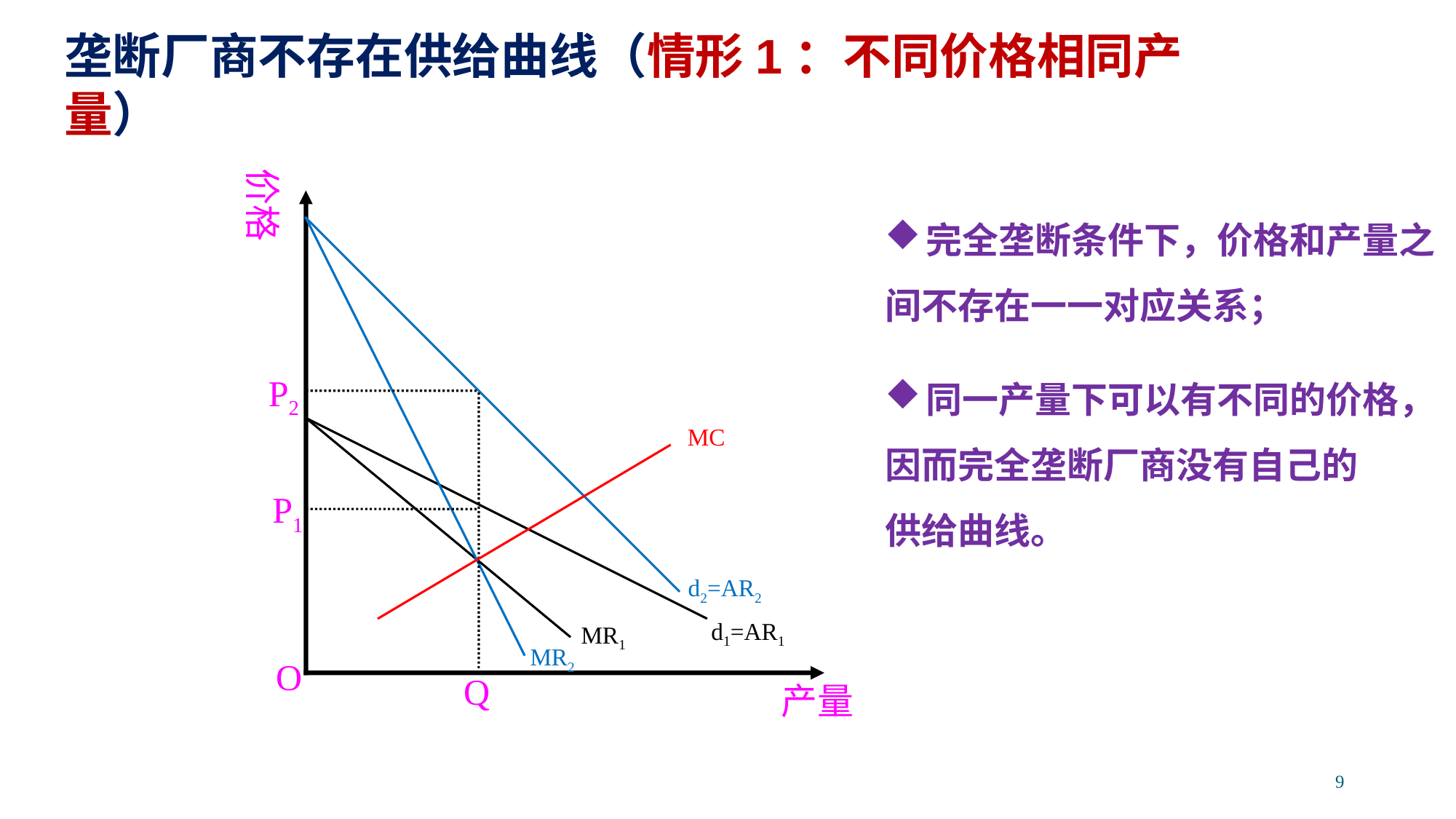

垄断厂商不存在供给曲线（情形1：不同价格相同产量）

价格

完全垄断条件下，价格和产量之
间不存在一一对应关系；

同一产量下可以有不同的价格，
因而完全垄断厂商没有自己的
供给曲线。
P2

MC

P1

d2=AR2
d1=AR1
MR1
MR2
O
Q

产量
9